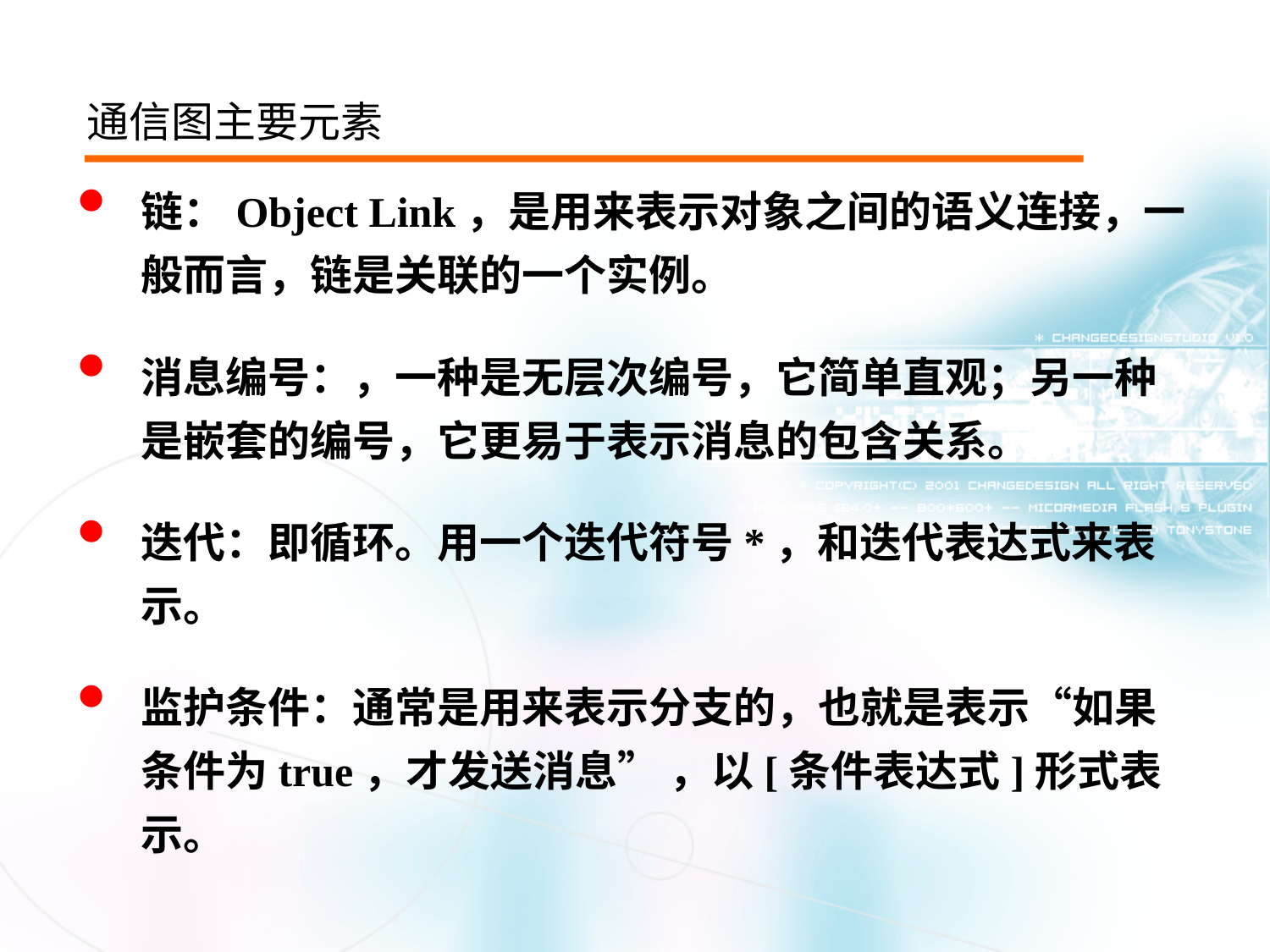

通信图主要元素
链：Object Link，是用来表示对象之间的语义连接，一般而言，链是关联的一个实例。

消息编号：，一种是无层次编号，它简单直观；另一种是嵌套的编号，它更易于表示消息的包含关系。

迭代：即循环。用一个迭代符号*，和迭代表达式来表示。

监护条件：通常是用来表示分支的，也就是表示“如果条件为true，才发送消息” ，以[条件表达式]形式表示。